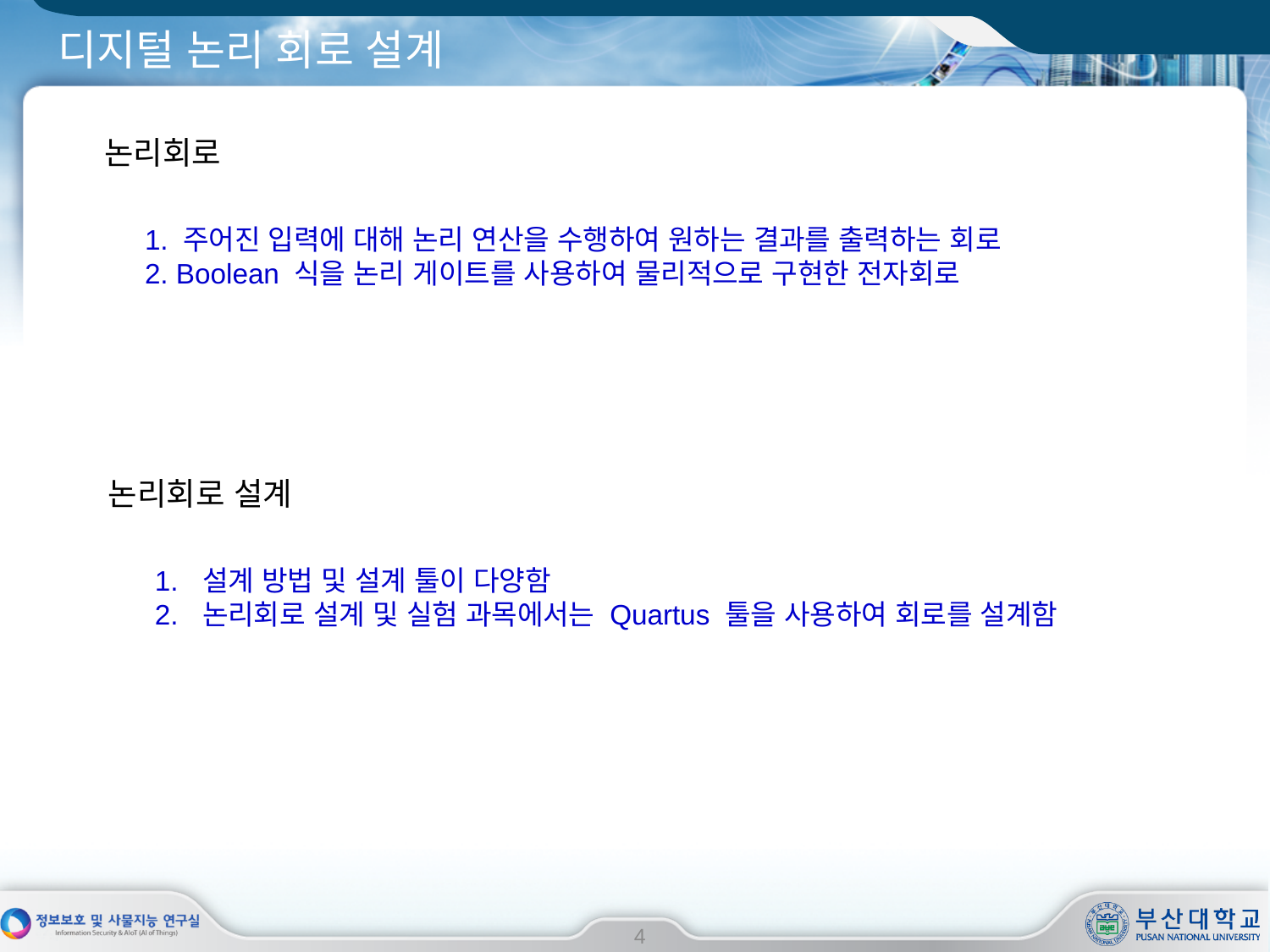

# 디지털 논리 회로 설계
논리회로
1. 주어진 입력에 대해 논리 연산을 수행하여 원하는 결과를 출력하는 회로
2. Boolean 식을 논리 게이트를 사용하여 물리적으로 구현한 전자회로
논리회로 설계
설계 방법 및 설계 툴이 다양함
논리회로 설계 및 실험 과목에서는 Quartus 툴을 사용하여 회로를 설계함
4